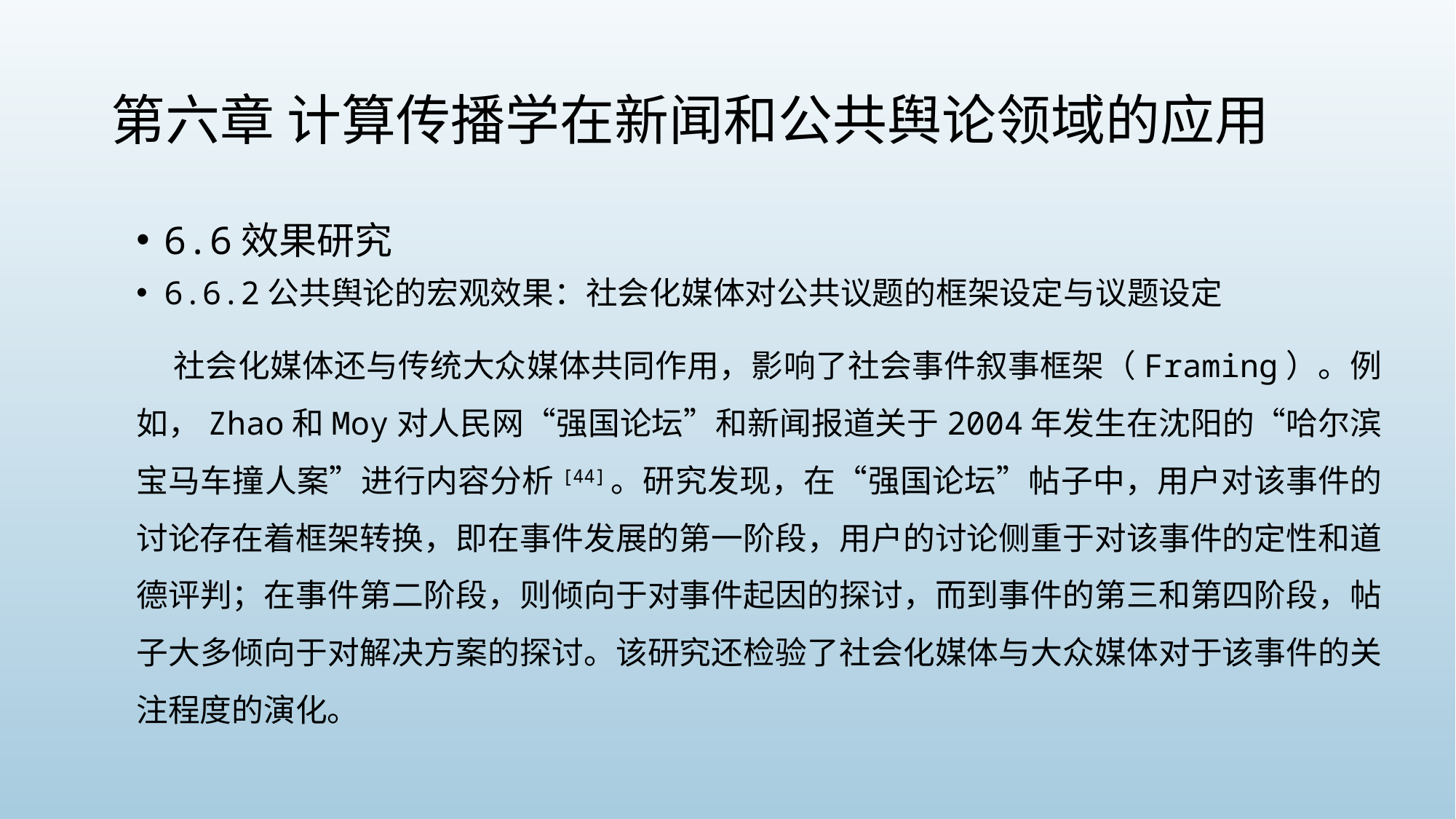

# 第六章 计算传播学在新闻和公共舆论领域的应用
6.6效果研究
6.6.2公共舆论的宏观效果：社会化媒体对公共议题的框架设定与议题设定
    社会化媒体还与传统大众媒体共同作用，影响了社会事件叙事框架（Framing）。例如，Zhao和Moy对人民网“强国论坛”和新闻报道关于2004年发生在沈阳的“哈尔滨宝马车撞人案”进行内容分析[44]。研究发现，在“强国论坛”帖子中，用户对该事件的讨论存在着框架转换，即在事件发展的第一阶段，用户的讨论侧重于对该事件的定性和道德评判；在事件第二阶段，则倾向于对事件起因的探讨，而到事件的第三和第四阶段，帖子大多倾向于对解决方案的探讨。该研究还检验了社会化媒体与大众媒体对于该事件的关注程度的演化。